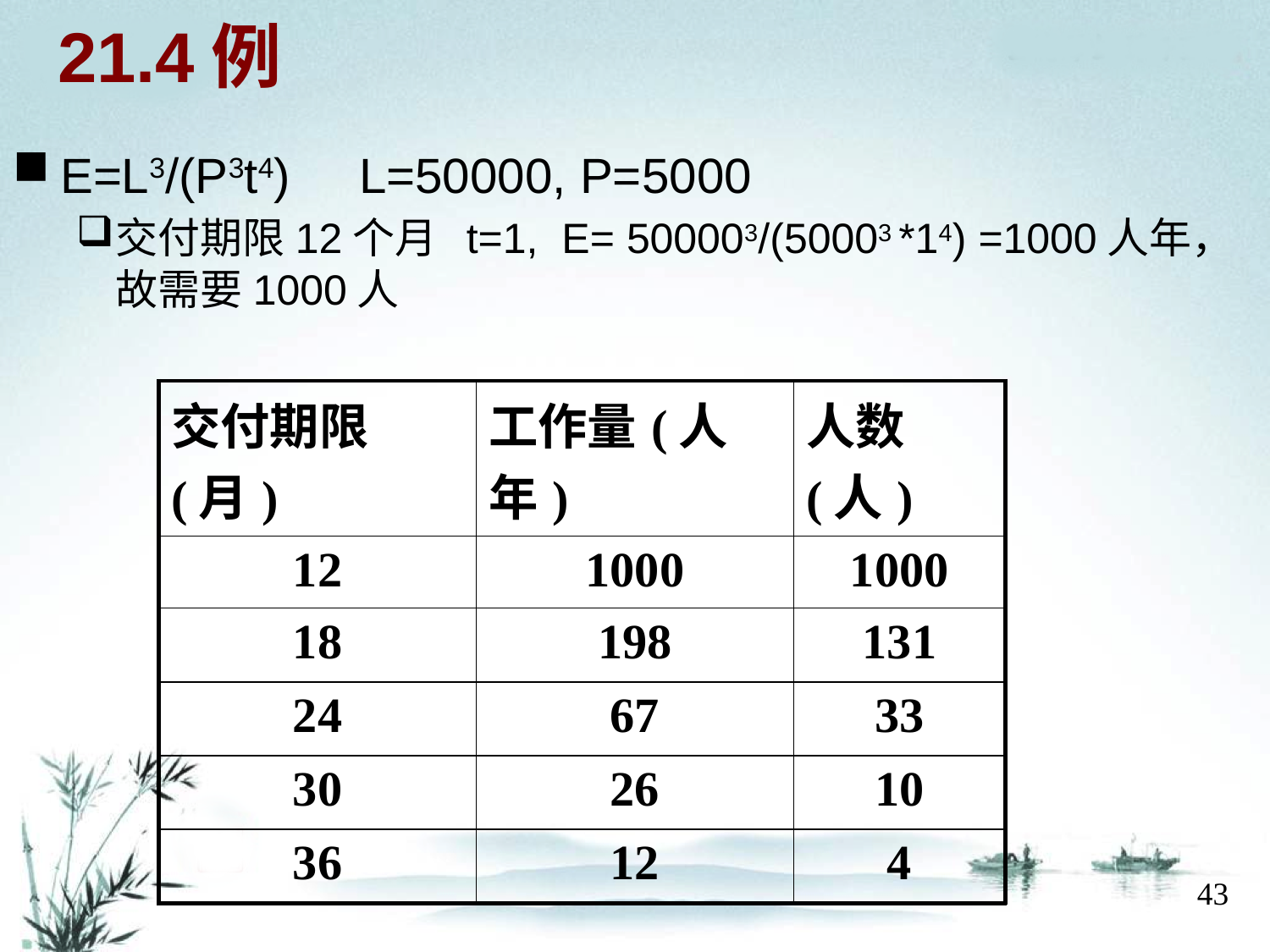

# 21.4例
E=L3/(P3t4)     L=50000, P=5000
交付期限12个月  t=1,  E= 500003/(50003 *14) =1000人年， 故需要1000人
| 交付期限(月) | 工作量(人年) | 人数(人) |
| --- | --- | --- |
| 12 | 1000 | 1000 |
| 18 | 198 | 131 |
| 24 | 67 | 33 |
| 30 | 26 | 10 |
| 36 | 12 | 4 |
43